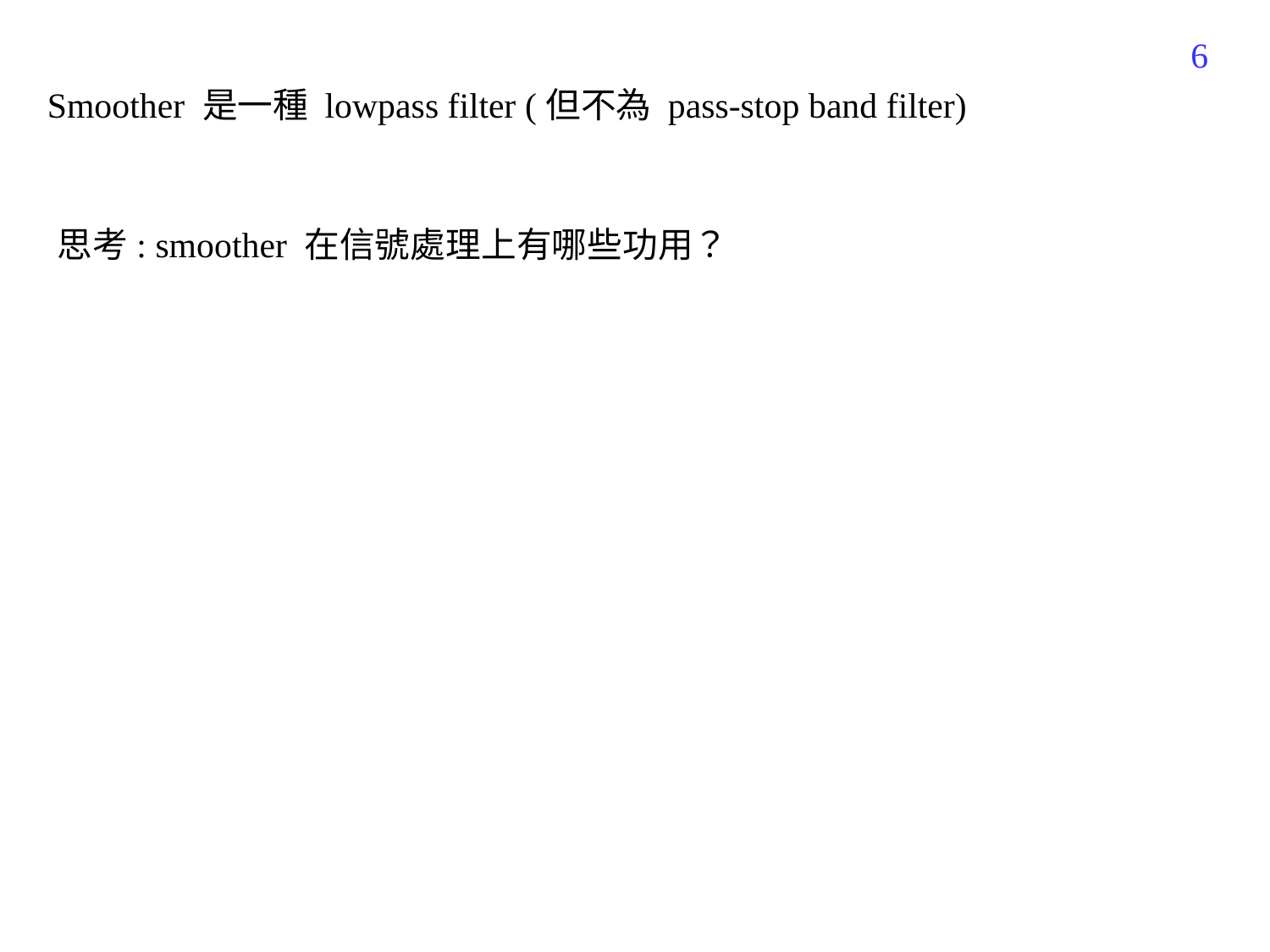

6
Smoother 是一種 lowpass filter (但不為 pass-stop band filter)
思考: smoother 在信號處理上有哪些功用？